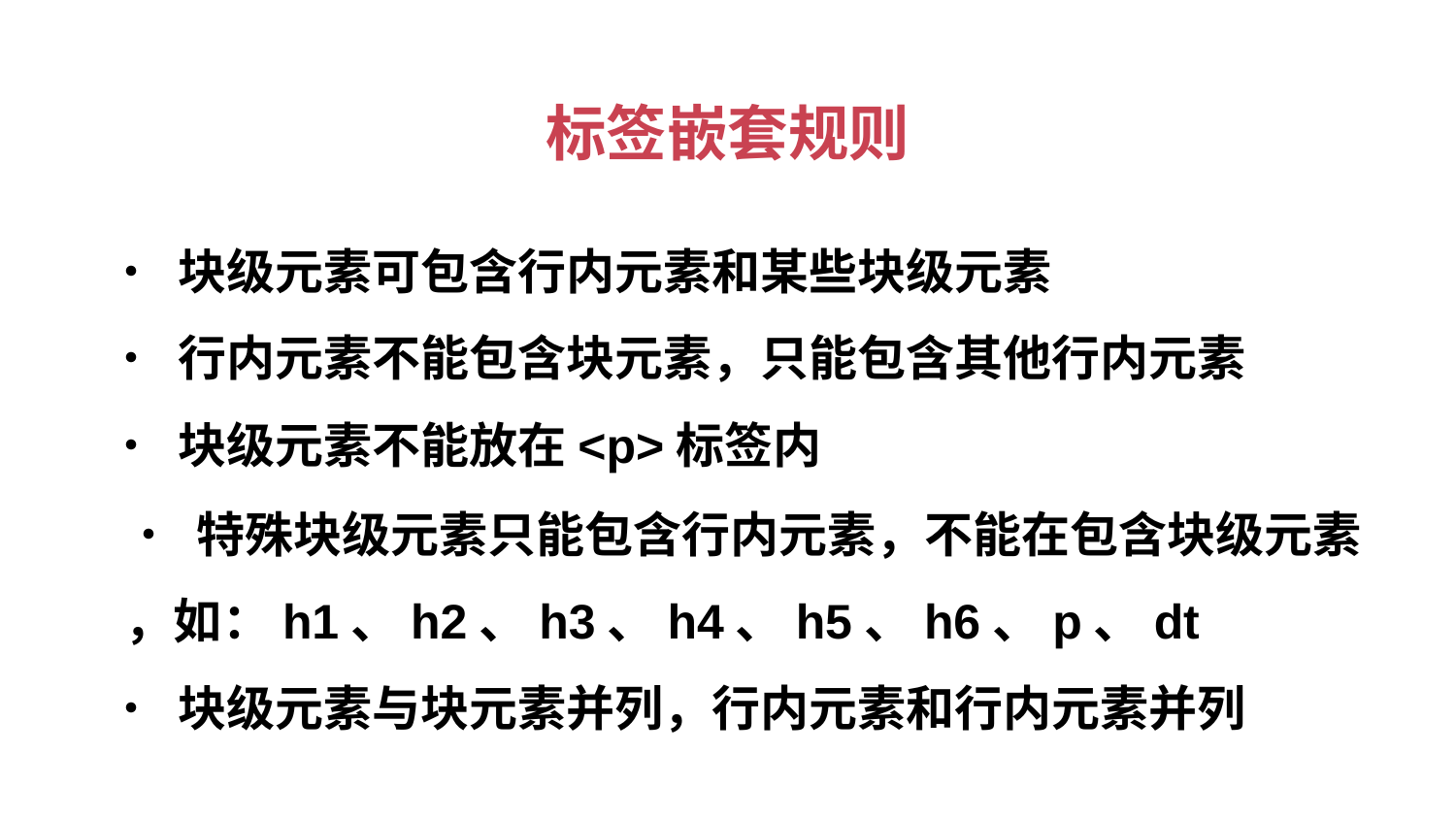

标签嵌套规则
• 块级元素可包含行内元素和某些块级元素
• 行内元素不能包含块元素，只能包含其他行内元素

• 块级元素不能放在<p>标签内
• 特殊块级元素只能包含行内元素，不能在包含块级元素

，如：h1、h2、h3、h4、h5、h6、p、dt
• 块级元素与块元素并列，行内元素和行内元素并列